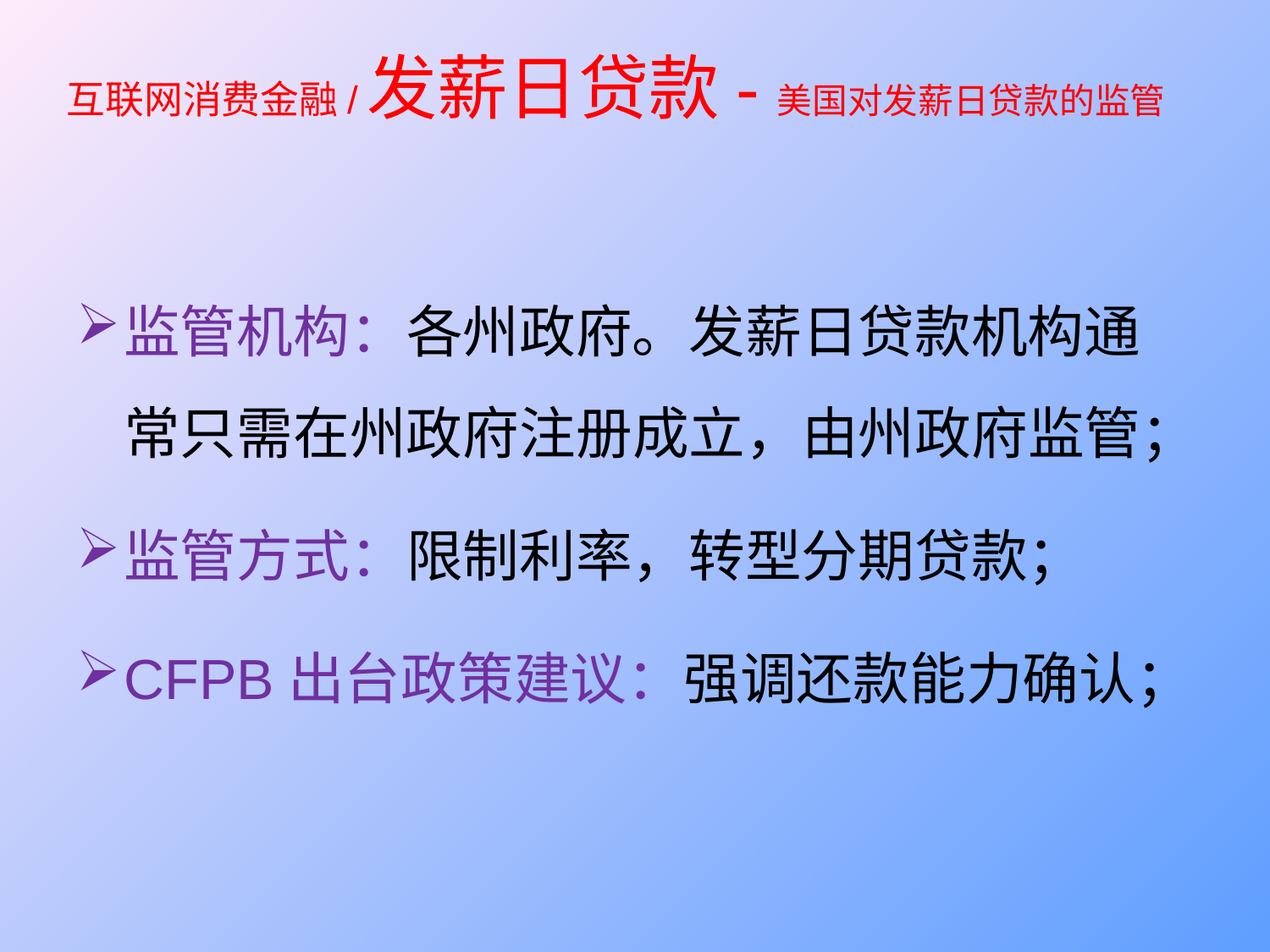

# 互联网消费金融/发薪日贷款-美国对发薪日贷款的监管
监管机构：各州政府。发薪日贷款机构通常只需在州政府注册成立，由州政府监管；
监管方式：限制利率，转型分期贷款；
CFPB出台政策建议：强调还款能力确认；